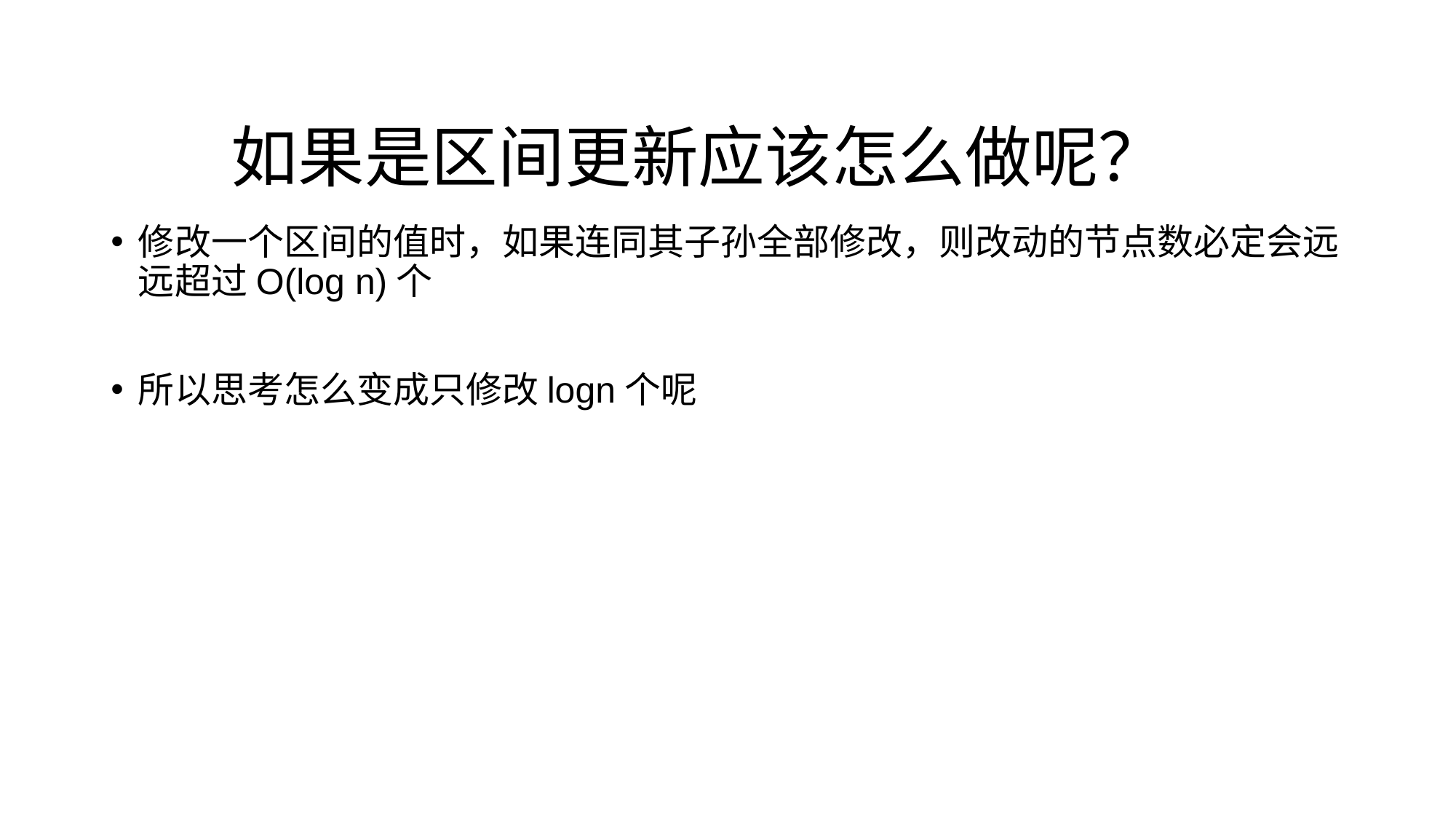

# 如果是区间更新应该怎么做呢？
修改一个区间的值时，如果连同其子孙全部修改，则改动的节点数必定会远远超过O(log n)个

所以思考怎么变成只修改logn个呢